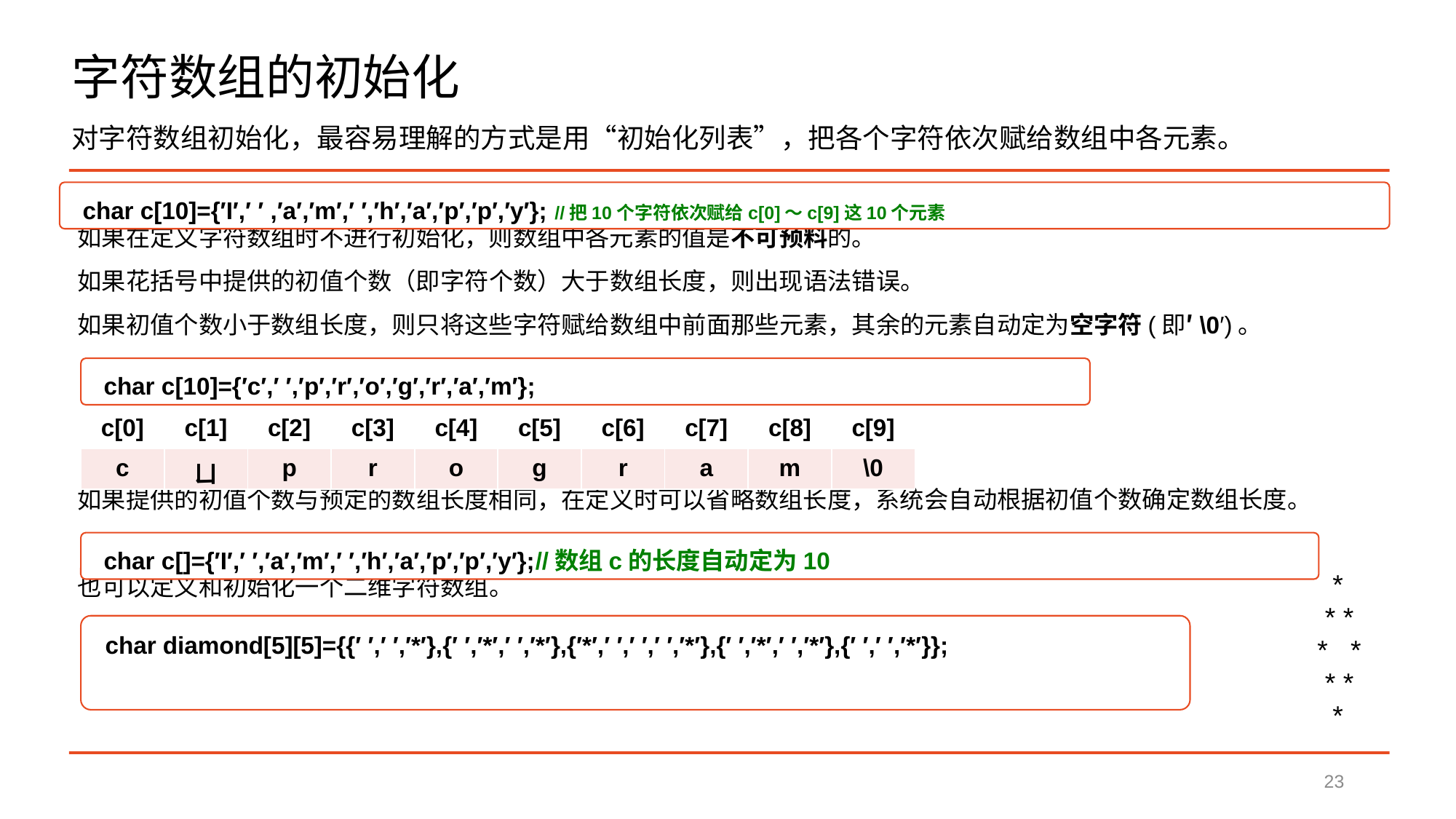

# 字符数组的初始化
对字符数组初始化，最容易理解的方式是用“初始化列表”，把各个字符依次赋给数组中各元素。

如果在定义字符数组时不进行初始化，则数组中各元素的值是不可预料的。
如果花括号中提供的初值个数（即字符个数）大于数组长度，则出现语法错误。
如果初值个数小于数组长度，则只将这些字符赋给数组中前面那些元素，其余的元素自动定为空字符(即′\0′)。

如果提供的初值个数与预定的数组长度相同，在定义时可以省略数组长度，系统会自动根据初值个数确定数组长度。

也可以定义和初始化一个二维字符数组。
char c[10]={′I′,′ ′ ,′a′,′m′,′ ′,′h′,′a′,′p′,′p′,′y′}; //把10个字符依次赋给c[0]～c[9]这10个元素
char c[10]={′c′,′ ′,′p′,′r′,′o′,′g′,′r′,′a′,′m′};
| c[0] | c[1] | c[2] | c[3] | c[4] | c[5] | c[6] | c[7] | c[8] | c[9] |
| --- | --- | --- | --- | --- | --- | --- | --- | --- | --- |
| c | ㄩ | p | r | o | g | r | a | m | \0 |
char c[]={′I′,′ ′,′a′,′m′,′ ′,′h′,′a′,′p′,′p′,′y′};//数组c的长度自动定为10
  *
 * *
*   *
 * *
  *
char diamond[5][5]={{′ ′,′ ′,′*′},{′ ′,′*′,′ ′,′*′},{′*′,′ ′,′ ′,′ ′,′*′},{′ ′,′*′,′ ′,′*′},{′ ′,′ ′,′*′}};
23